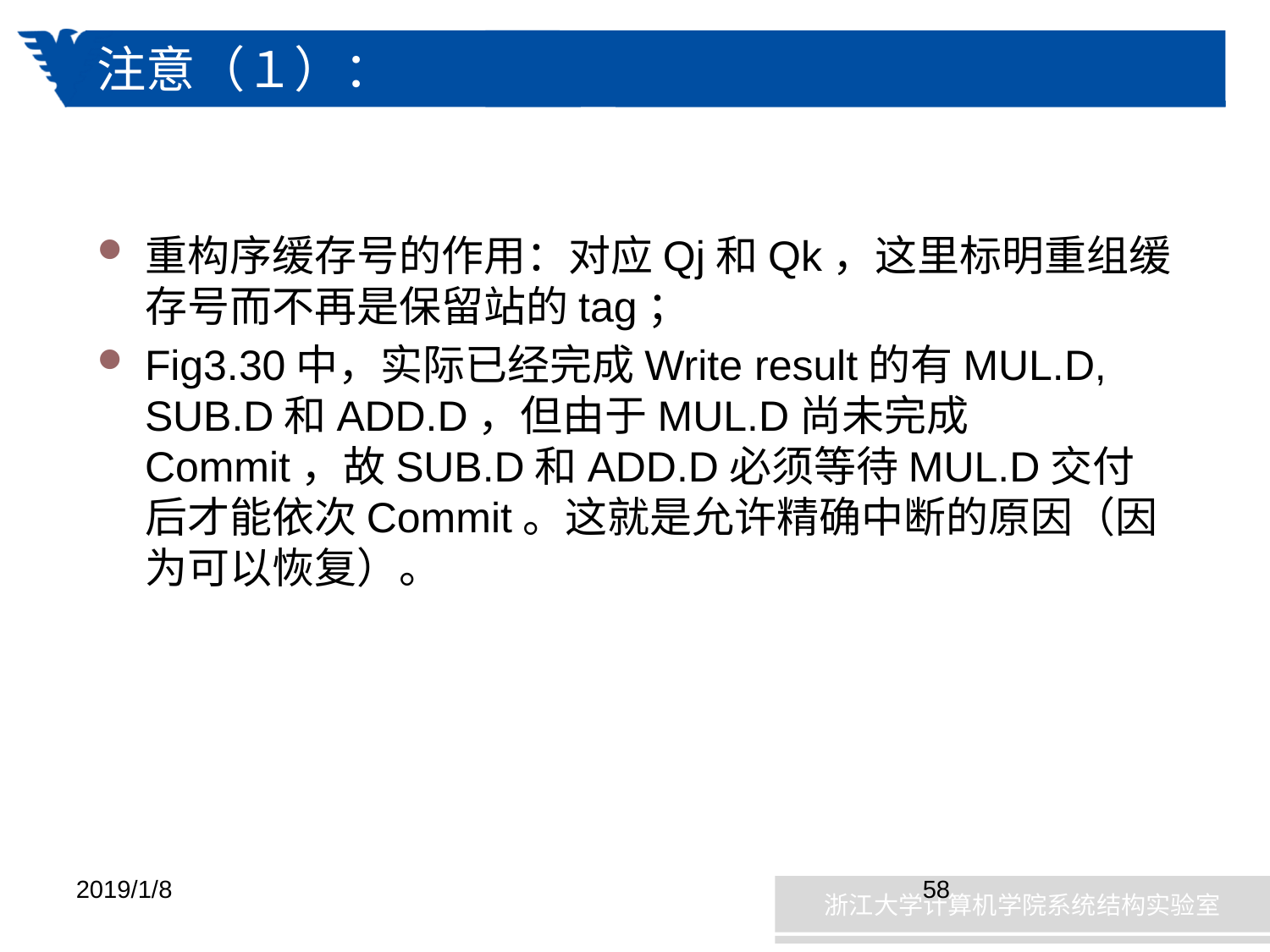

# 注意（１）：
重构序缓存号的作用：对应Qj和Qk，这里标明重组缓存号而不再是保留站的tag；
Fig3.30中，实际已经完成Write result的有MUL.D, SUB.D和ADD.D，但由于MUL.D尚未完成Commit，故SUB.D和ADD.D必须等待MUL.D交付后才能依次Commit。这就是允许精确中断的原因（因为可以恢复）。
2019/1/8
58